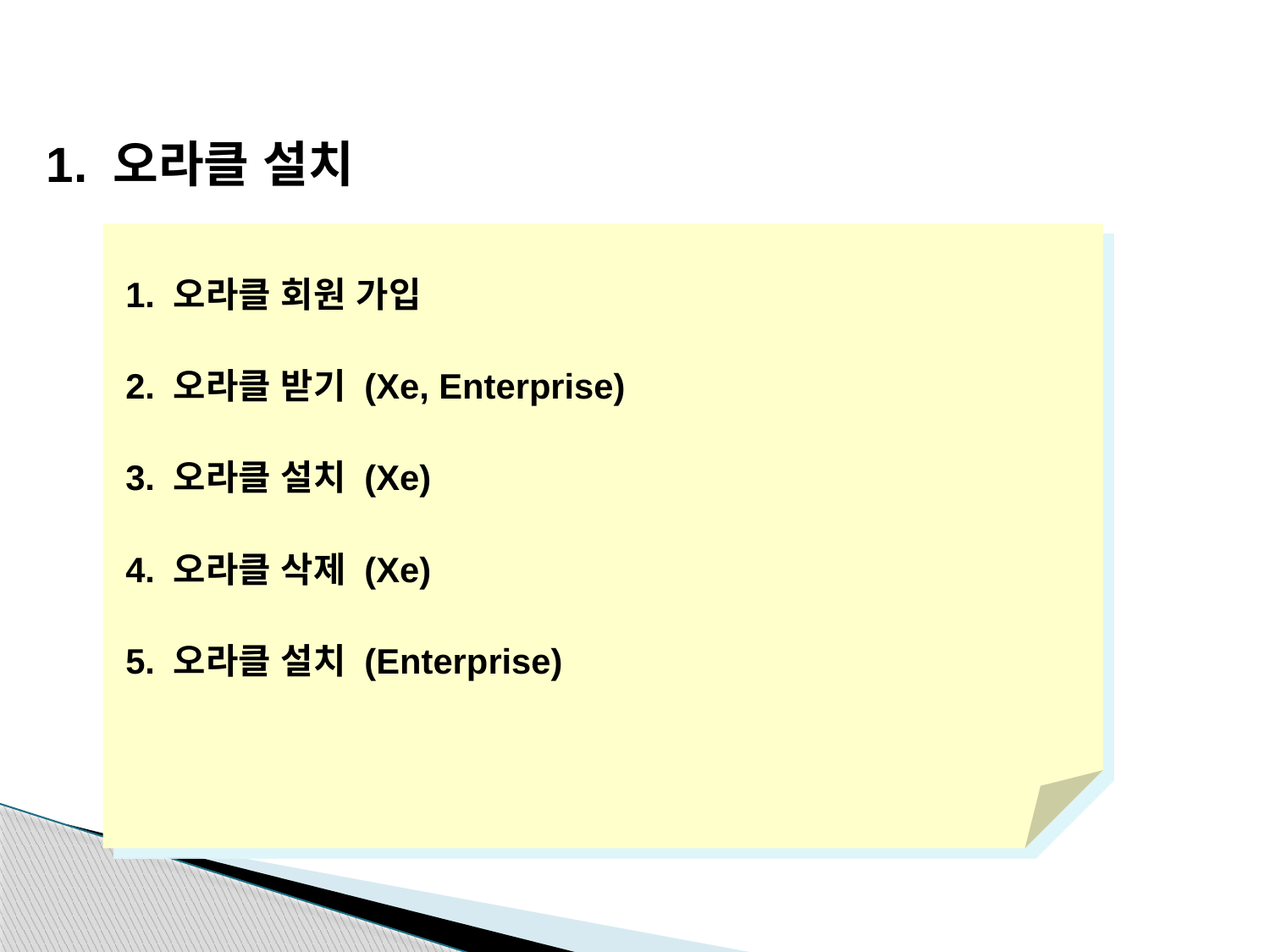

1. 오라클 설치
1. 오라클 회원 가입
2. 오라클 받기 (Xe, Enterprise)
3. 오라클 설치 (Xe)
4. 오라클 삭제 (Xe)
5. 오라클 설치 (Enterprise)